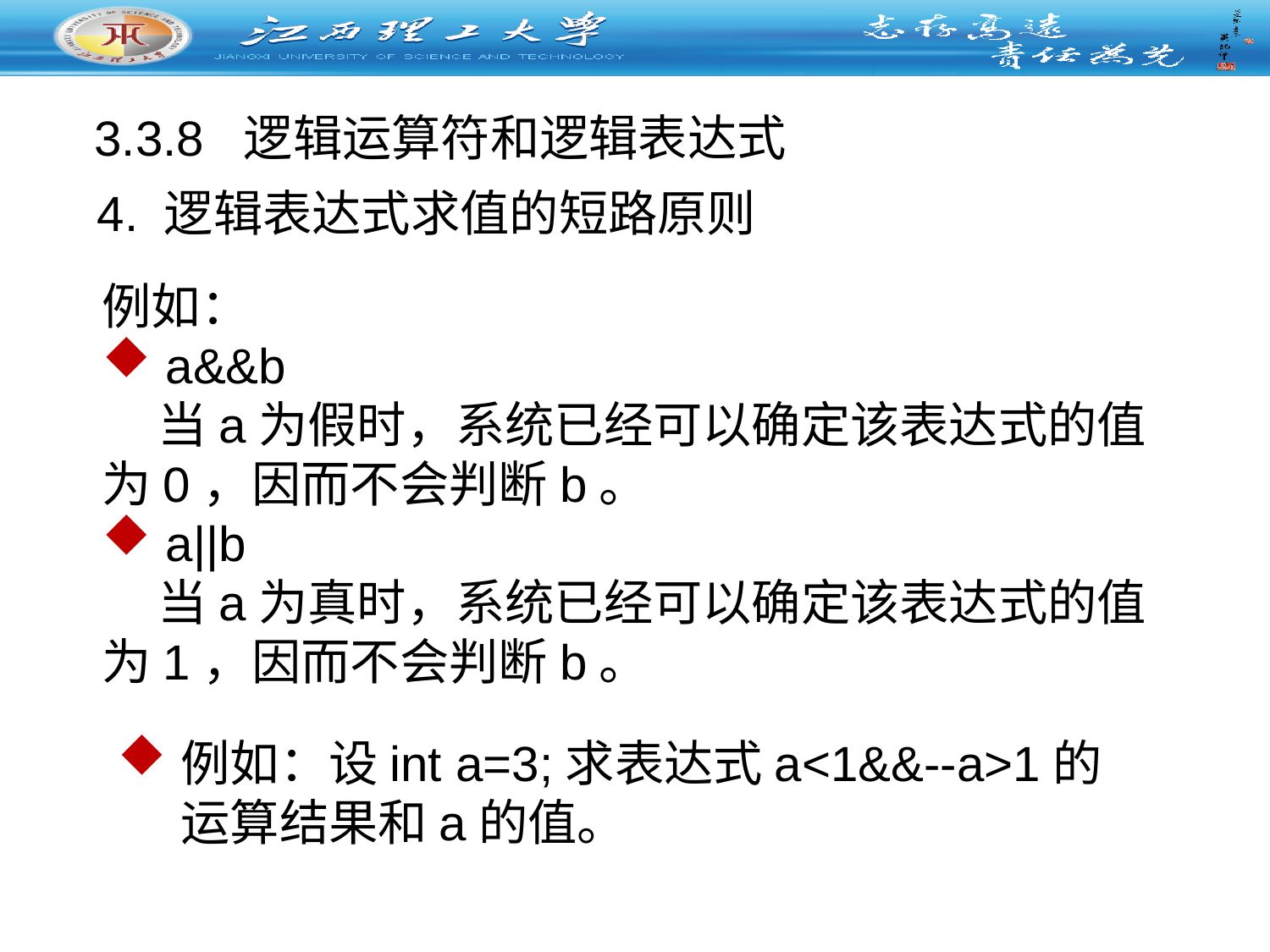

3.3.8  逻辑运算符和逻辑表达式
4. 逻辑表达式求值的短路原则
例如：
a&&b
    当a为假时，系统已经可以确定该表达式的值为0，因而不会判断b。
a||b
    当a为真时，系统已经可以确定该表达式的值为1，因而不会判断b。
例如：设int a=3;求表达式a<1&&--a>1的运算结果和a的值。